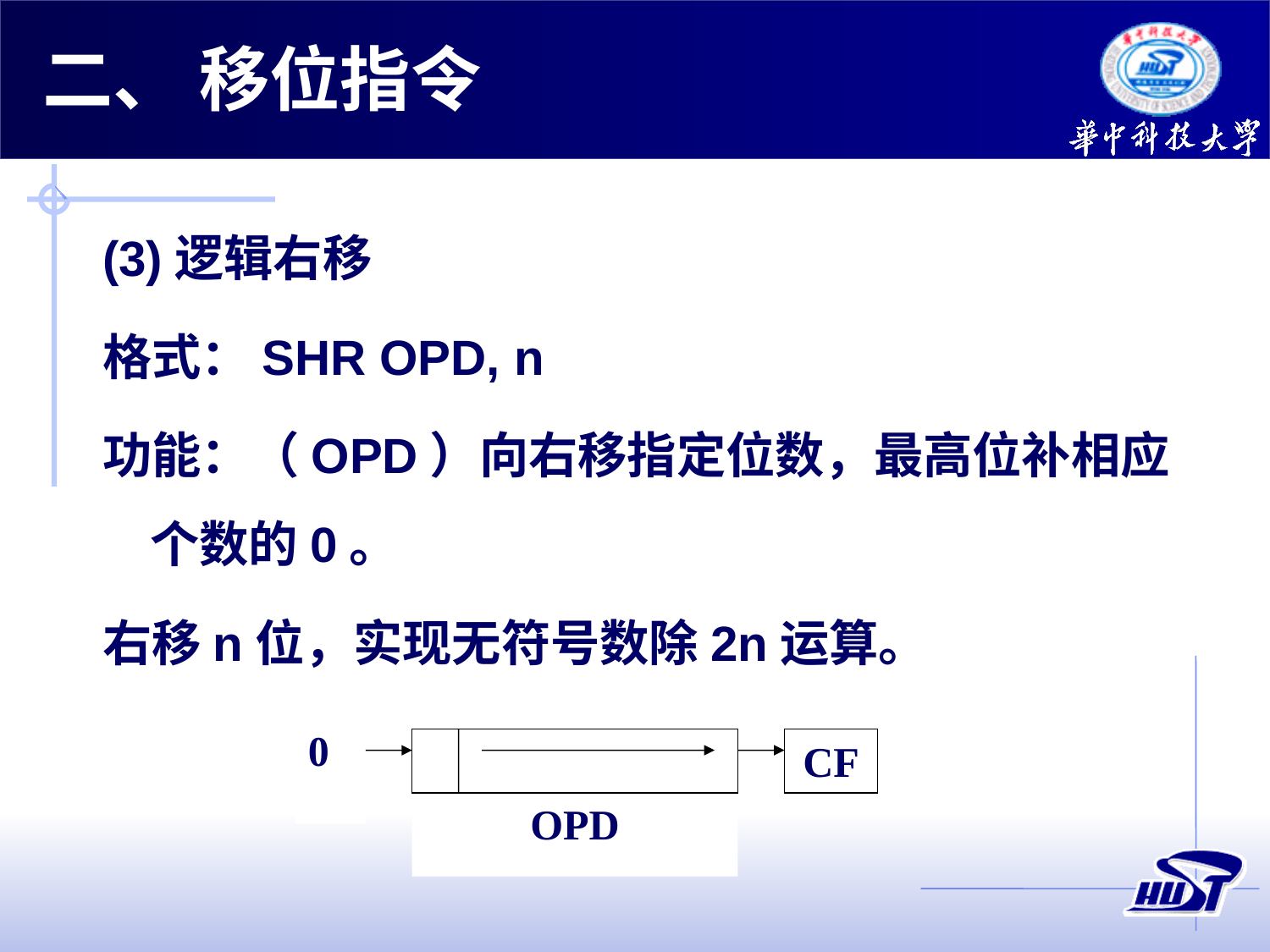

# 二、 移位指令
(3)逻辑右移
格式：SHR OPD, n
功能：（OPD）向右移指定位数，最高位补相应个数的0。
右移n位，实现无符号数除2n运算。
0

CF

OPD